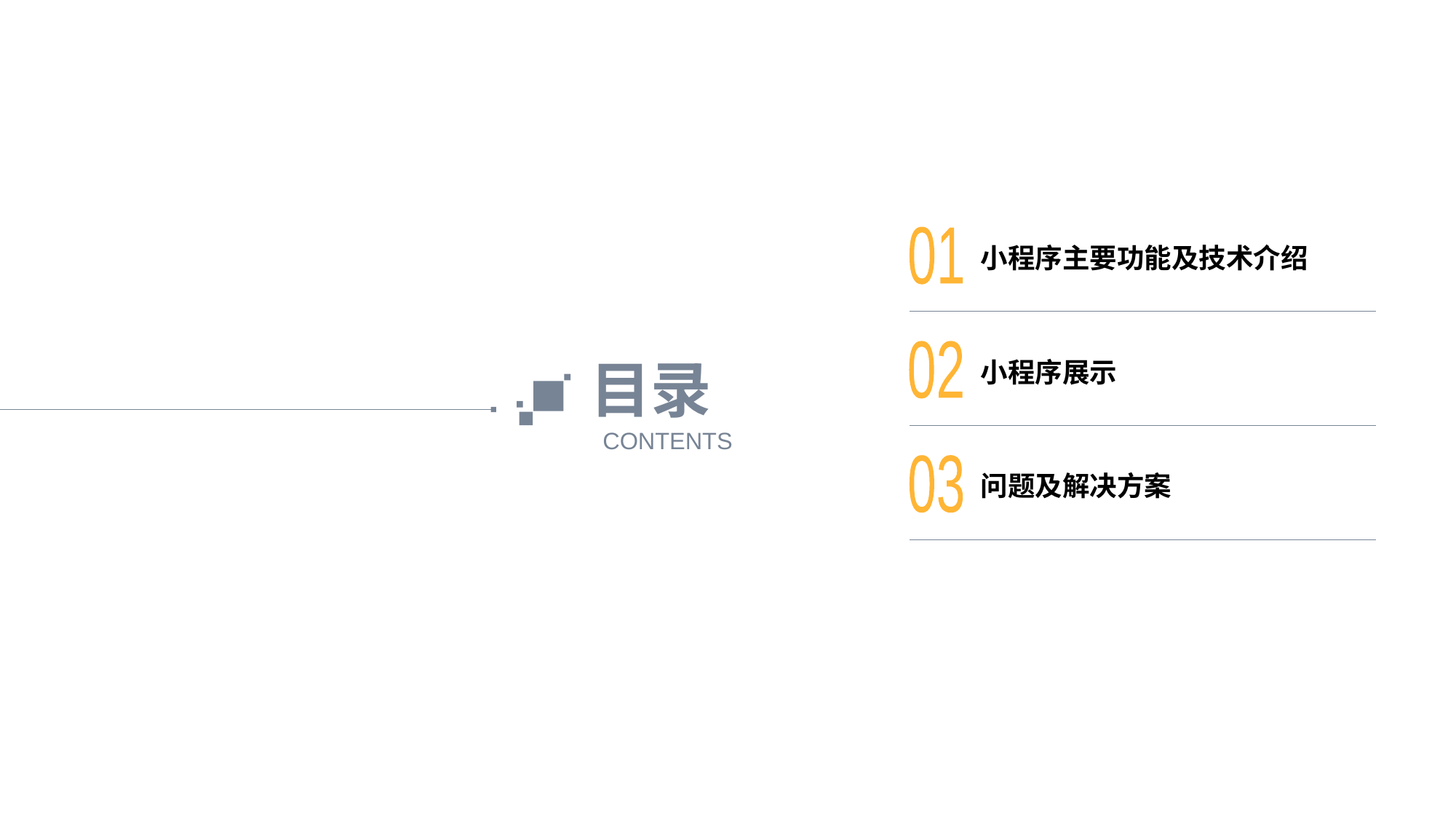

01
小程序主要功能及技术介绍
02
小程序展示
目录

CONTENTS
03
问题及解决方案